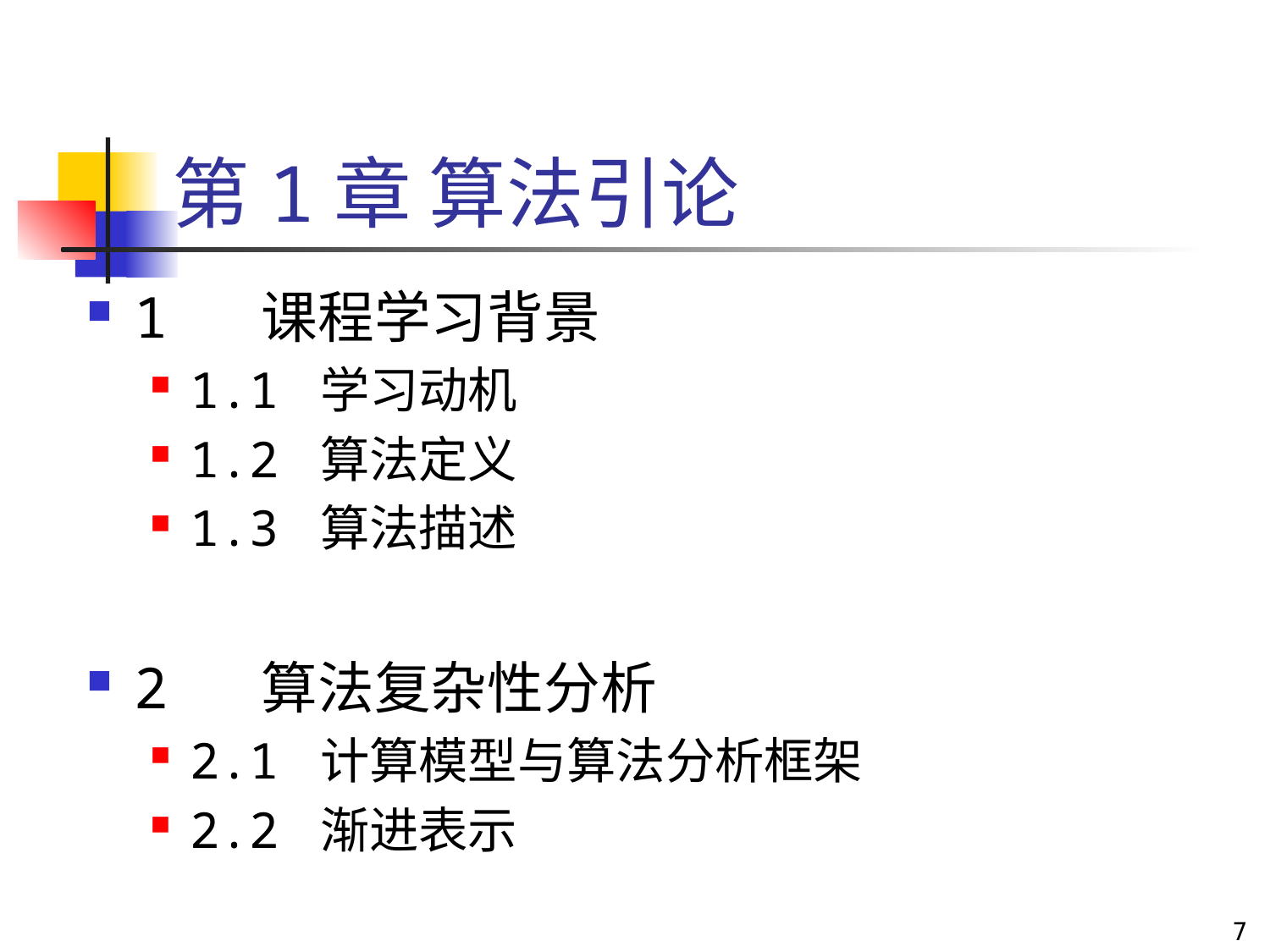

# 第1章 算法引论
1	课程学习背景
1.1 学习动机
1.2 算法定义
1.3 算法描述

2	算法复杂性分析
2.1 计算模型与算法分析框架
2.2 渐进表示

7